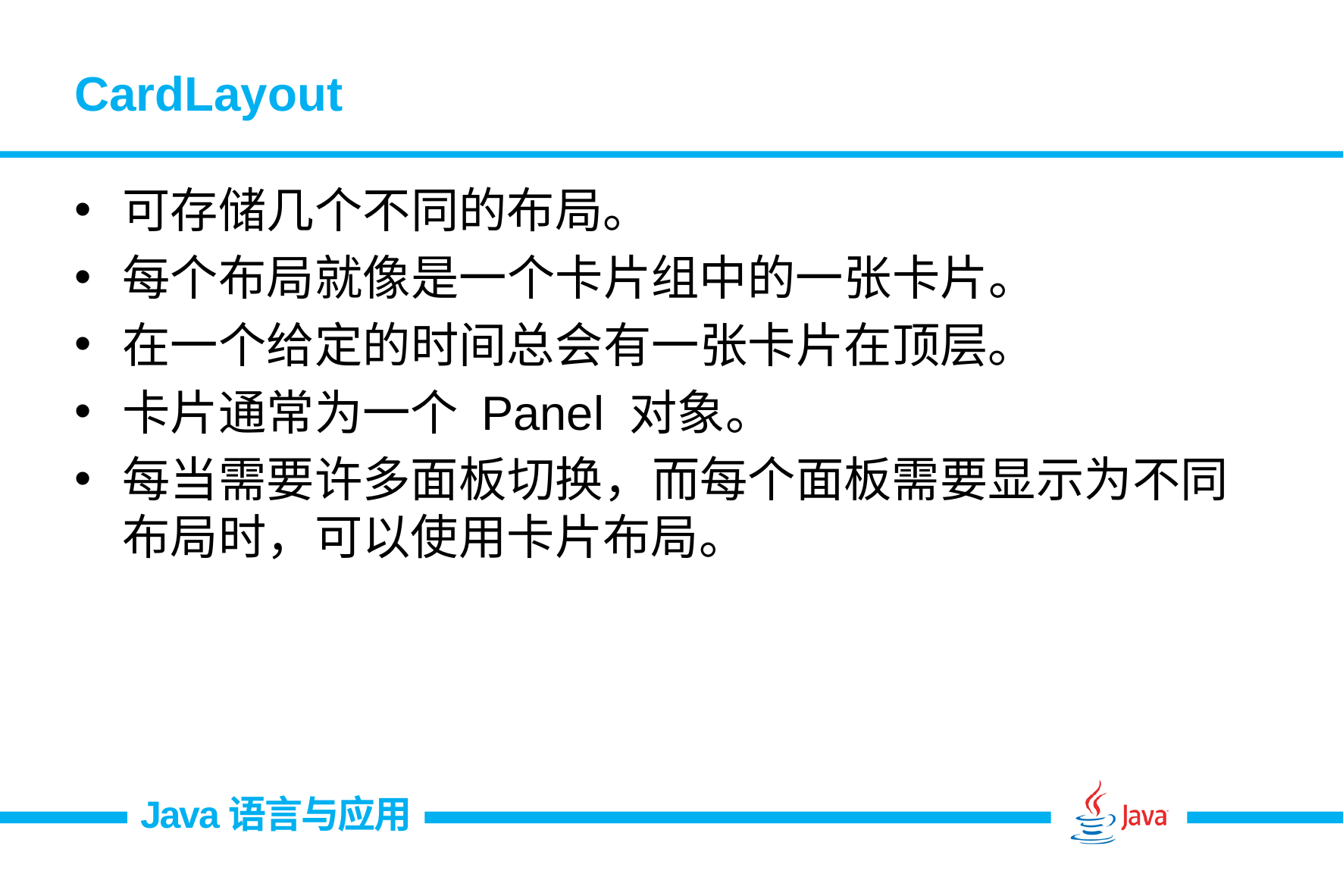

# CardLayout
可存储几个不同的布局。
每个布局就像是一个卡片组中的一张卡片。
在一个给定的时间总会有一张卡片在顶层。
卡片通常为一个 Panel 对象。
每当需要许多面板切换，而每个面板需要显示为不同布局时，可以使用卡片布局。